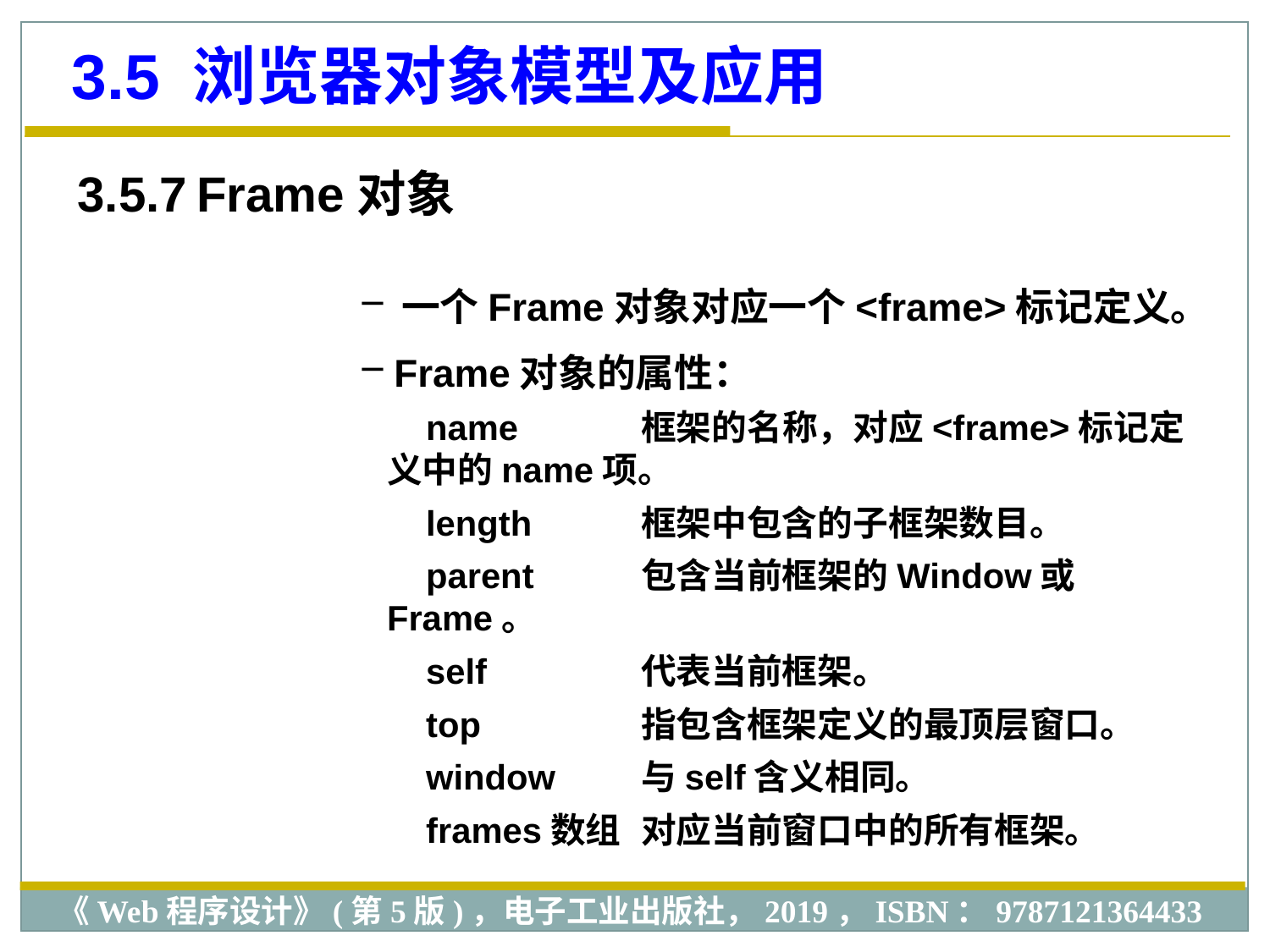

3.5 浏览器对象模型及应用
3.5.7 Frame对象
 一个Frame对象对应一个<frame>标记定义。
 Frame对象的属性：
    name        	框架的名称，对应<frame>标记定义中的name项。
    length       	框架中包含的子框架数目。
    parent       	包含当前框架的Window或Frame。
    self         	代表当前框架。
    top          	指包含框架定义的最顶层窗口。
    window       	与self含义相同。
    frames数组  	对应当前窗口中的所有框架。